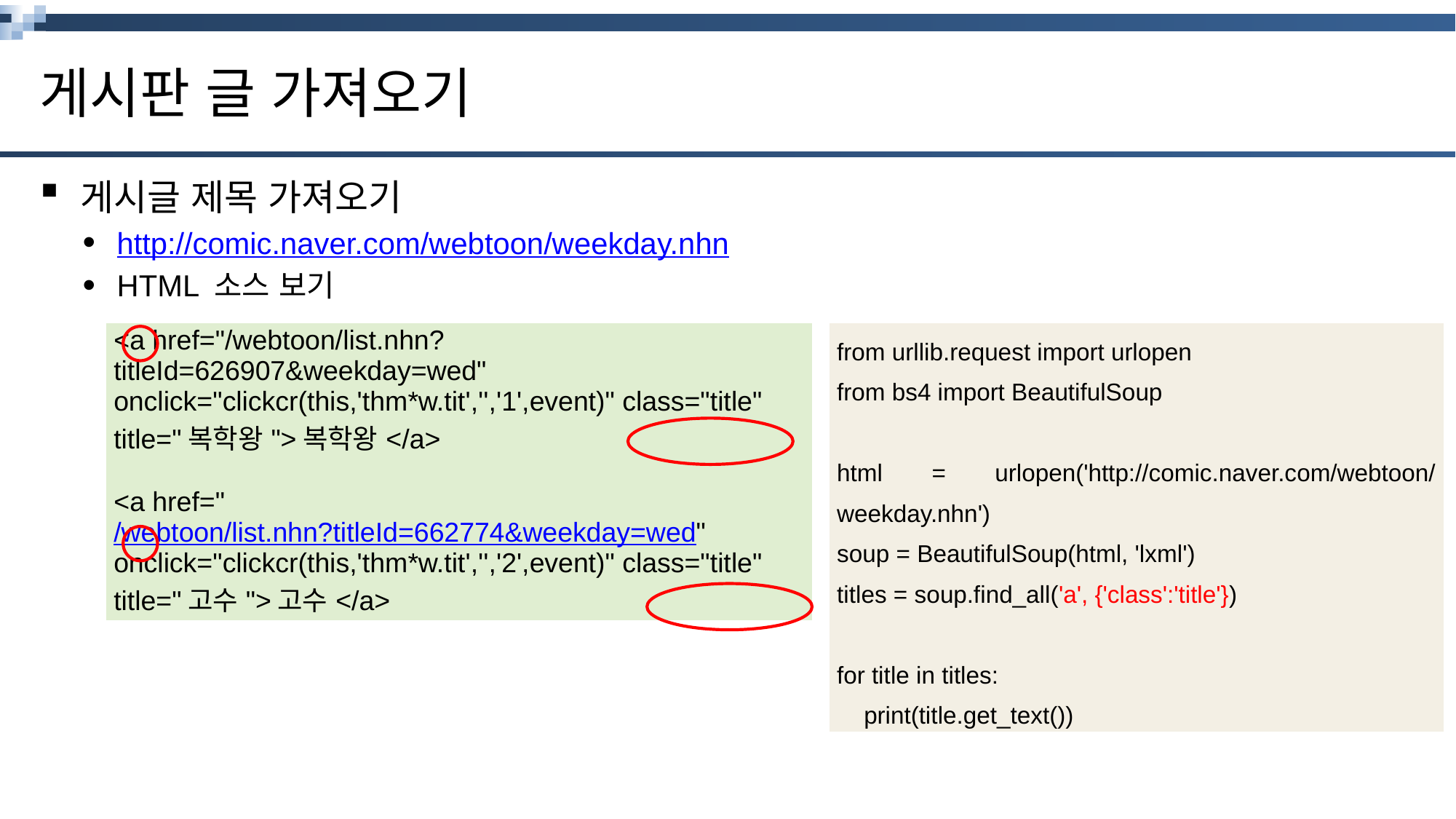

# 게시판 글 가져오기
게시글 제목 가져오기
http://comic.naver.com/webtoon/weekday.nhn
HTML 소스 보기

게시물 제목 가져오는 프로그램
| <a href="/webtoon/list.nhn?titleId=626907&weekday=wed" onclick="clickcr(this,'thm\*w.tit','','1',event)" class="title" title="복학왕">복학왕</a> <a href="/webtoon/list.nhn?titleId=662774&weekday=wed" onclick="clickcr(this,'thm\*w.tit','','2',event)" class="title" title="고수">고수</a> |
| --- |
| from urllib.request import urlopen from bs4 import BeautifulSoup html = urlopen('http://comic.naver.com/webtoon/weekday.nhn') soup = BeautifulSoup(html, 'lxml') titles = soup.find\_all('a', {'class':'title'}) for title in titles: print(title.get\_text()) |
| --- |